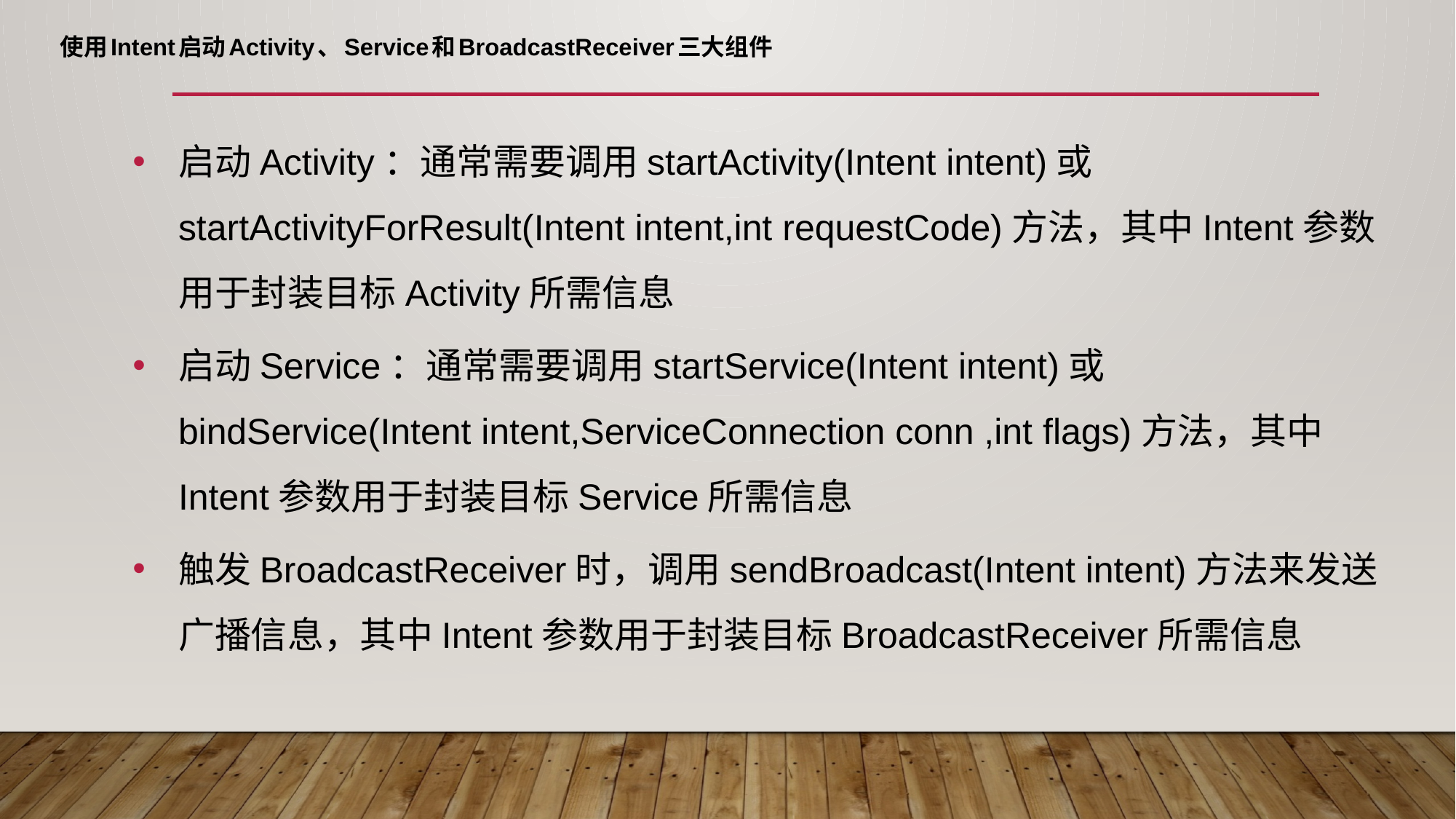

# 使用Intent启动Activity、Service和BroadcastReceiver三大组件
启动Activity：通常需要调用startActivity(Intent intent)或startActivityForResult(Intent intent,int requestCode)方法，其中Intent参数用于封装目标Activity所需信息
启动Service：通常需要调用startService(Intent intent)或bindService(Intent intent,ServiceConnection conn ,int flags)方法，其中Intent参数用于封装目标Service所需信息
触发BroadcastReceiver时，调用sendBroadcast(Intent intent)方法来发送广播信息，其中Intent参数用于封装目标BroadcastReceiver所需信息